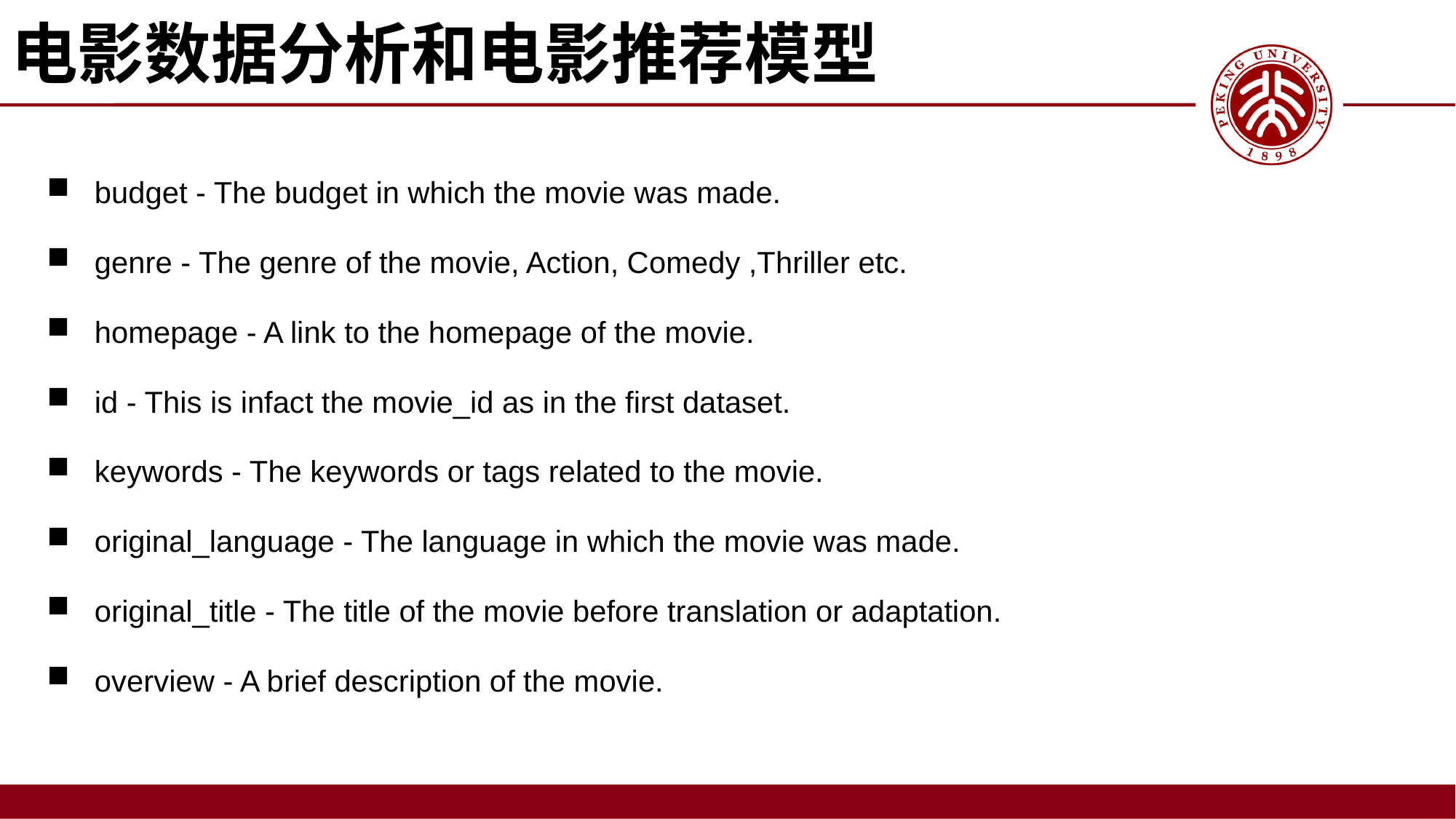

# 电影数据分析和电影推荐模型
budget - The budget in which the movie was made.
genre - The genre of the movie, Action, Comedy ,Thriller etc.
homepage - A link to the homepage of the movie.
id - This is infact the movie_id as in the first dataset.
keywords - The keywords or tags related to the movie.
original_language - The language in which the movie was made.
original_title - The title of the movie before translation or adaptation.
overview - A brief description of the movie.